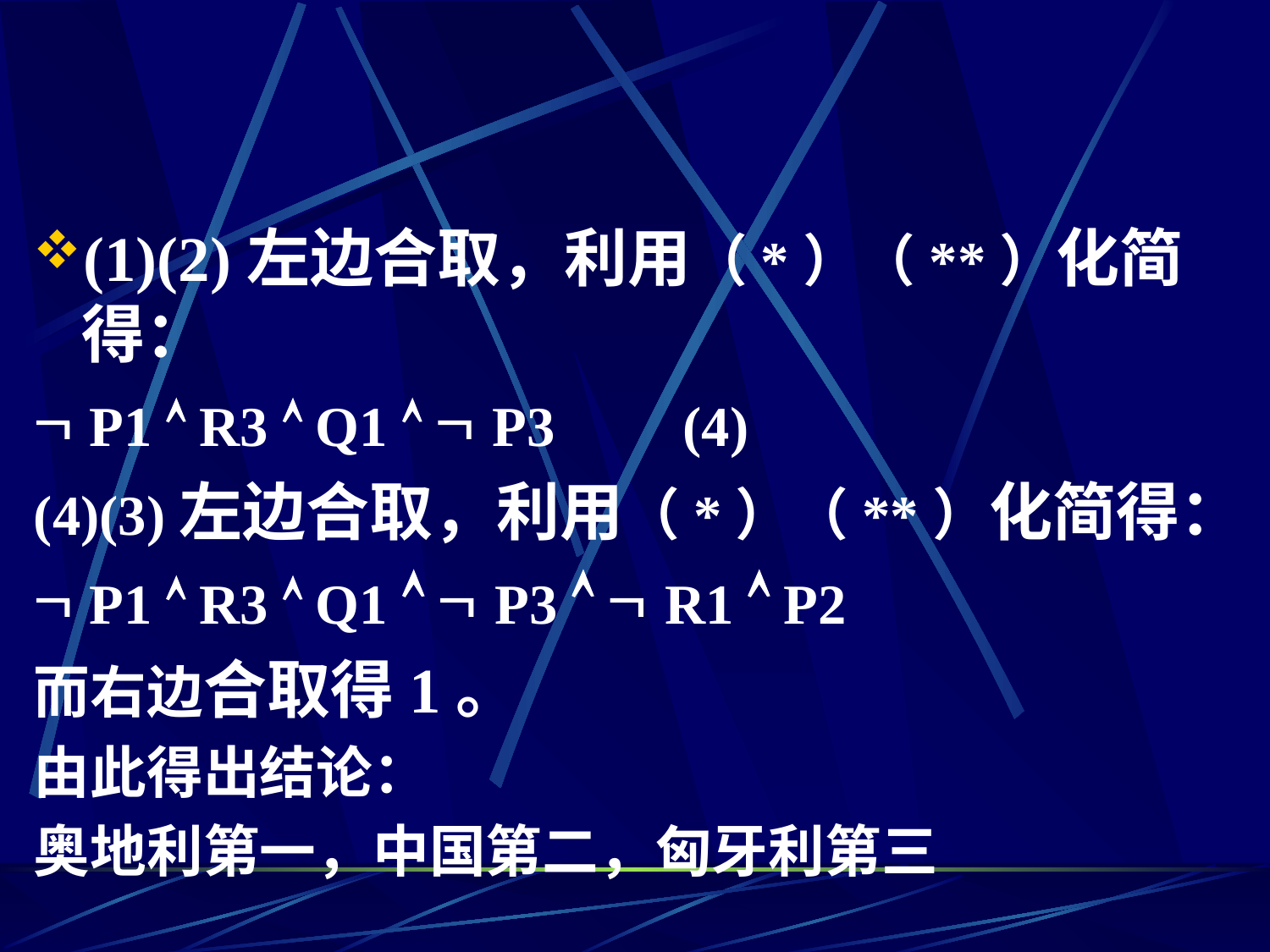

#
(1)(2)左边合取，利用（*）（**）化简得：
¬ P1 ∧ R3 ∧ Q1 ∧ ¬ P3         (4)
(4)(3)左边合取，利用（*）（**）化简得：
¬ P1 ∧ R3 ∧ Q1 ∧ ¬ P3 ∧ ¬ R1 ∧ P2
而右边合取得1。
由此得出结论：
奥地利第一，中国第二，匈牙利第三
41